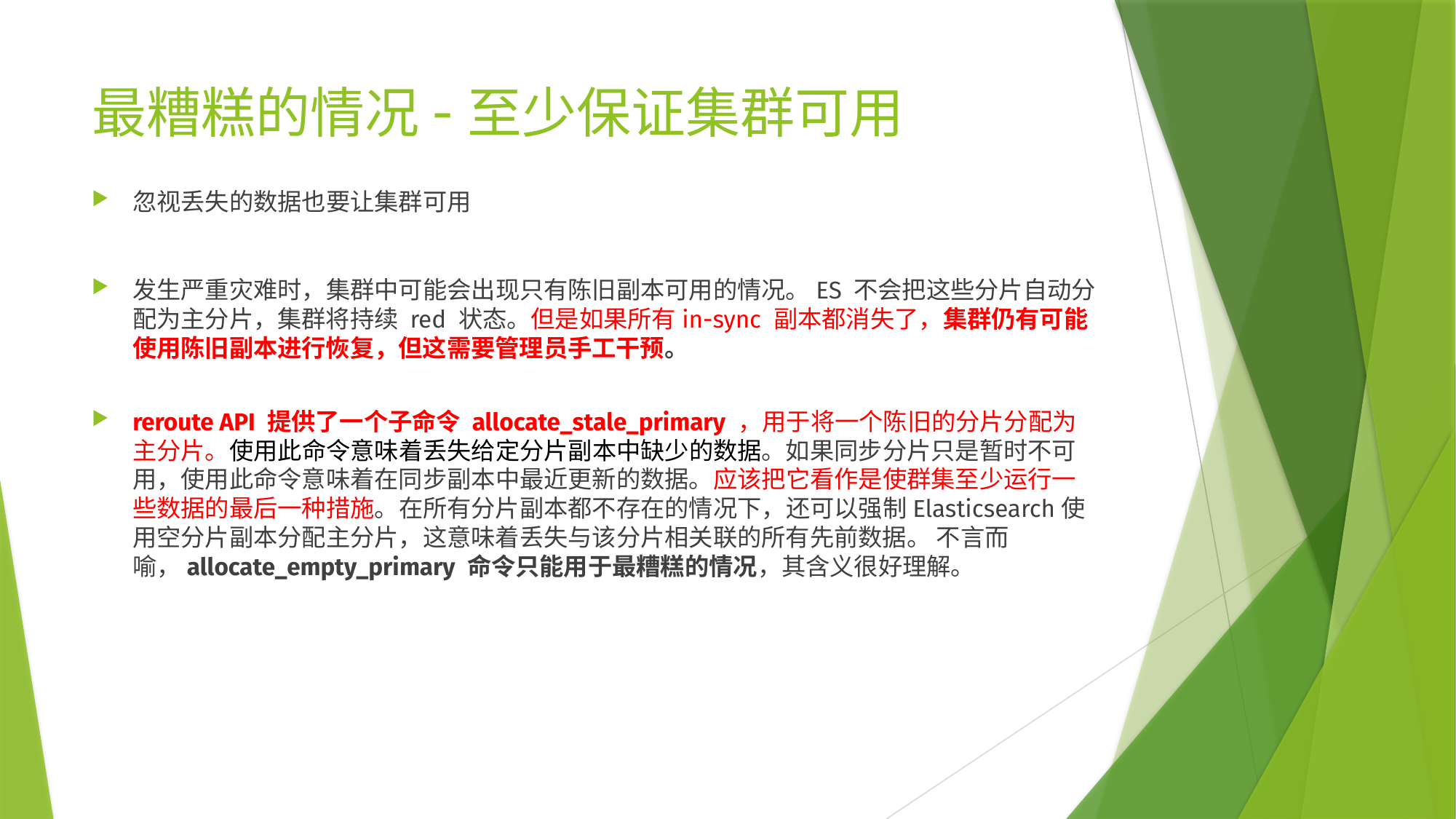

# 最糟糕的情况-至少保证集群可用
忽视丢失的数据也要让集群可用

发生严重灾难时，集群中可能会出现只有陈旧副本可用的情况。ES 不会把这些分片自动分配为主分片，集群将持续 red 状态。但是如果所有in-sync 副本都消失了，集群仍有可能使用陈旧副本进行恢复，但这需要管理员手工干预。
reroute API 提供了一个子命令 allocate_stale_primary ，用于将一个陈旧的分片分配为主分片。使用此命令意味着丢失给定分片副本中缺少的数据。如果同步分片只是暂时不可用，使用此命令意味着在同步副本中最近更新的数据。应该把它看作是使群集至少运行一些数据的最后一种措施。在所有分片副本都不存在的情况下，还可以强制Elasticsearch使用空分片副本分配主分片，这意味着丢失与该分片相关联的所有先前数据。 不言而喻，allocate_empty_primary 命令只能用于最糟糕的情况，其含义很好理解。